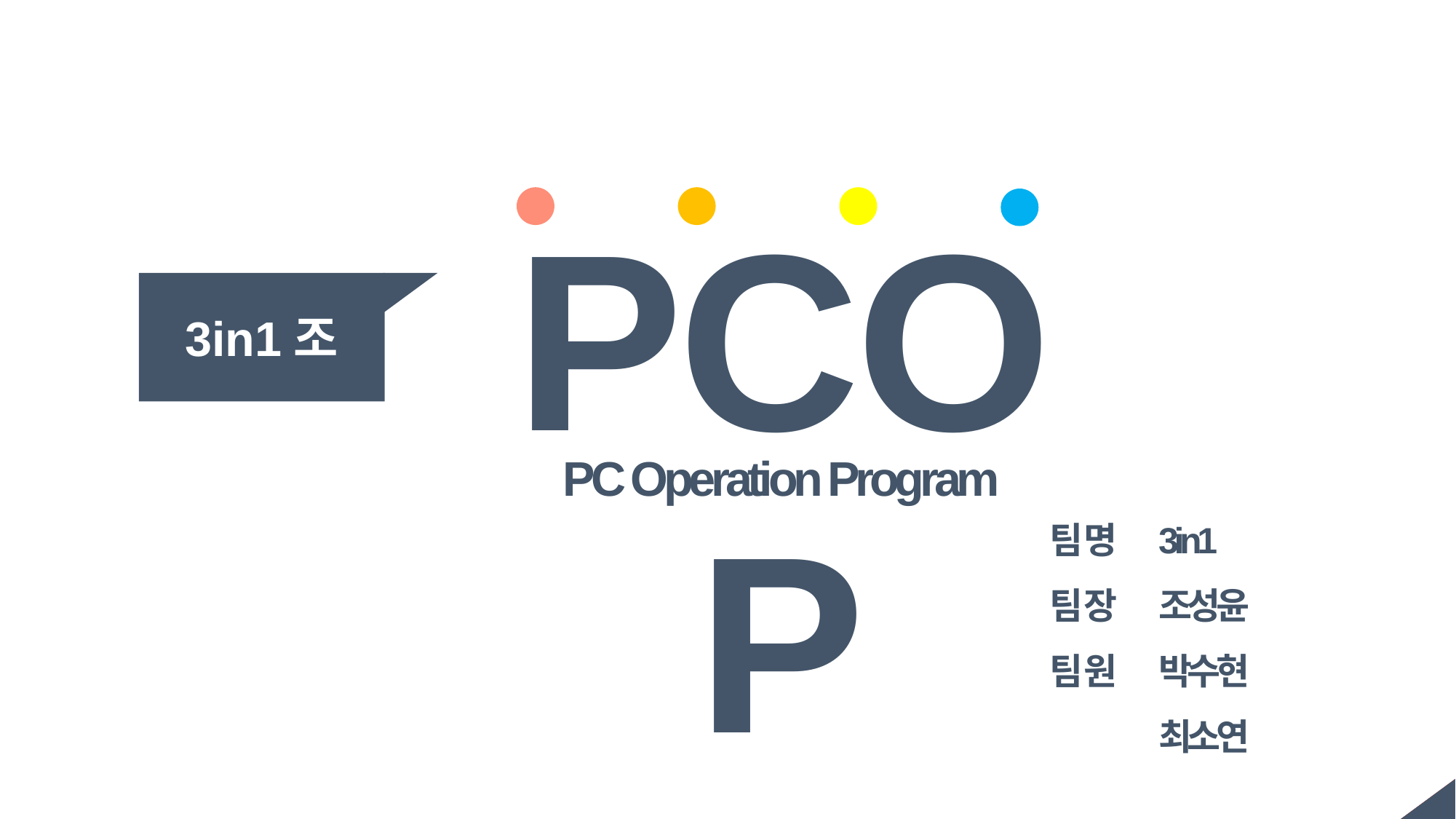

PCOP

3in1조
PC Operation Program
팀 명	3in1
팀 장	조성윤
팀 원	박수현
	최소연